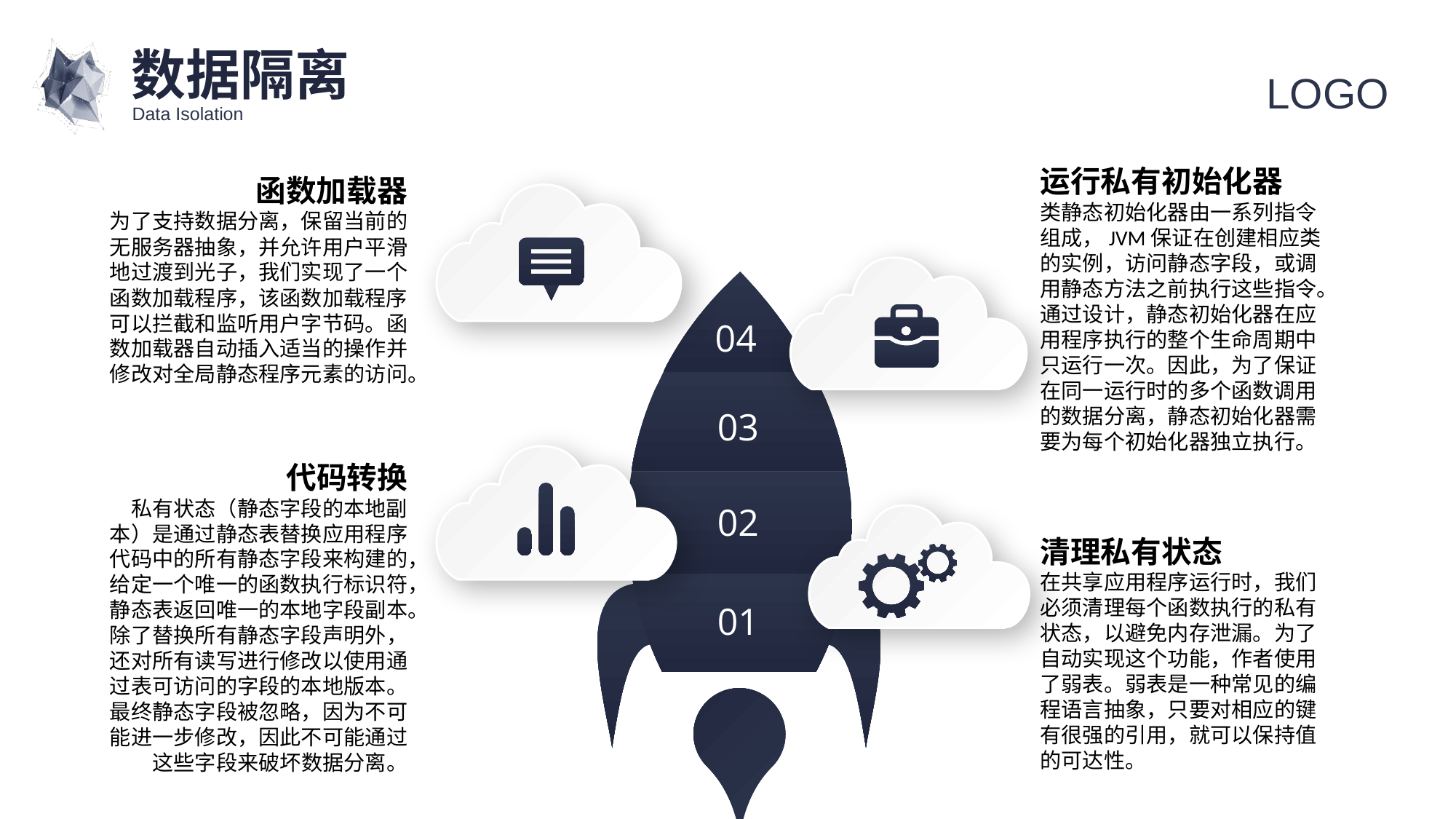

数据隔离
Data Isolation
运行私有初始化器
类静态初始化器由一系列指令组成，JVM保证在创建相应类的实例，访问静态字段，或调用静态方法之前执行这些指令。通过设计，静态初始化器在应用程序执行的整个生命周期中只运行一次。因此，为了保证在同一运行时的多个函数调用的数据分离，静态初始化器需要为每个初始化器独立执行。
函数加载器
为了支持数据分离，保留当前的无服务器抽象，并允许用户平滑地过渡到光子，我们实现了一个函数加载程序，该函数加载程序可以拦截和监听用户字节码。函数加载器自动插入适当的操作并修改对全局静态程序元素的访问。

04
03
代码转换
私有状态（静态字段的本地副本）是通过静态表替换应用程序代码中的所有静态字段来构建的，给定一个唯一的函数执行标识符，静态表返回唯一的本地字段副本。除了替换所有静态字段声明外，还对所有读写进行修改以使用通过表可访问的字段的本地版本。最终静态字段被忽略，因为不可能进一步修改，因此不可能通过这些字段来破坏数据分离。

清理私有状态
在共享应用程序运行时，我们必须清理每个函数执行的私有状态，以避免内存泄漏。为了自动实现这个功能，作者使用了弱表。弱表是一种常见的编程语言抽象，只要对相应的键有很强的引用，就可以保持值的可达性。
02

01